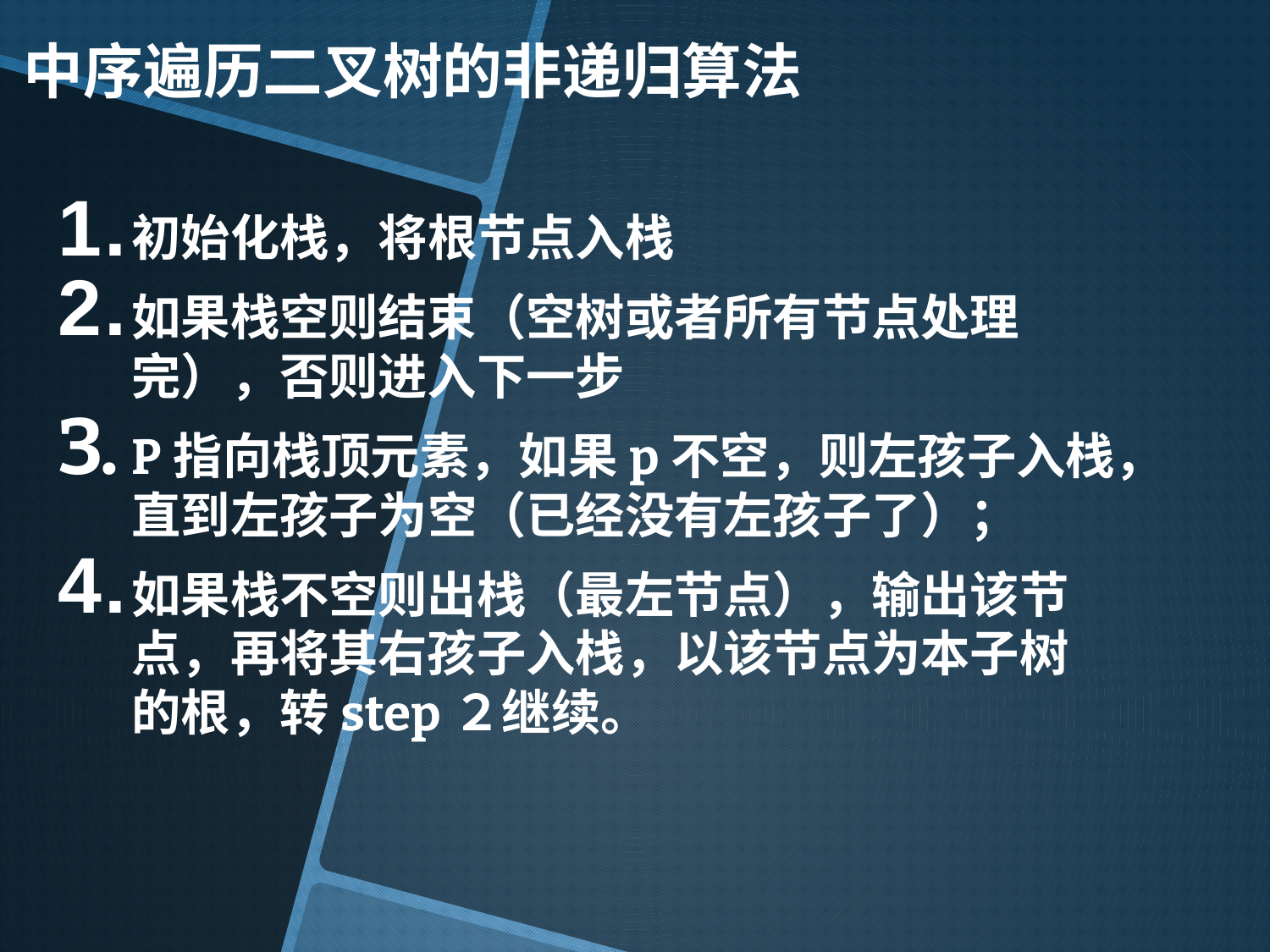

# 中序遍历二叉树的非递归算法
初始化栈，将根节点入栈
如果栈空则结束（空树或者所有节点处理完），否则进入下一步
P指向栈顶元素，如果p不空，则左孩子入栈，直到左孩子为空（已经没有左孩子了）；
如果栈不空则出栈（最左节点），输出该节点，再将其右孩子入栈，以该节点为本子树的根，转step２继续。